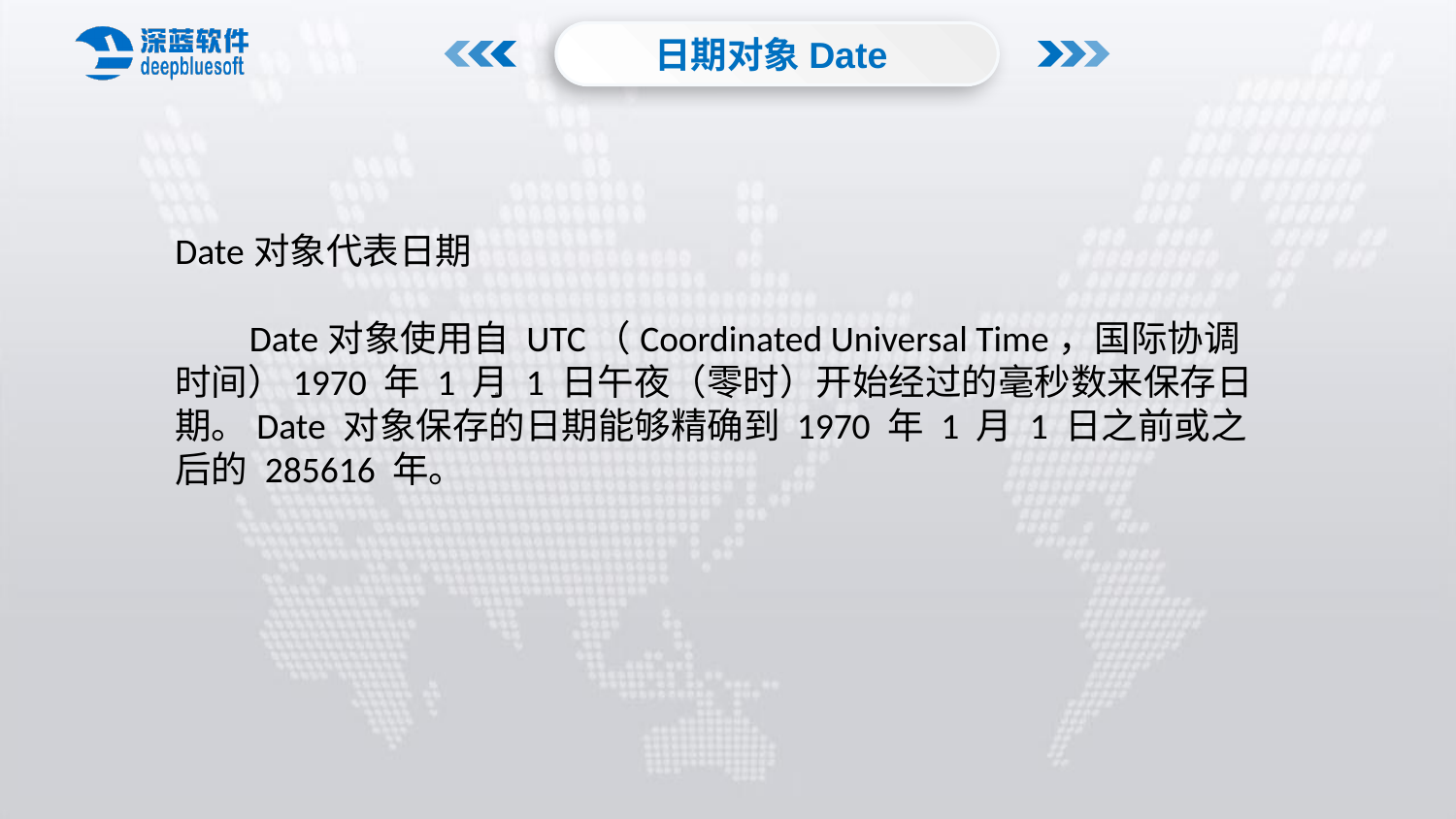

日期对象Date

Date对象代表日期

         Date对象使用自 UTC（Coordinated Universal Time，国际协调时间）1970 年 1 月 1 日午夜（零时）开始经过的毫秒数来保存日期。Date 对象保存的日期能够精确到 1970 年 1 月 1 日之前或之后的 285616 年。